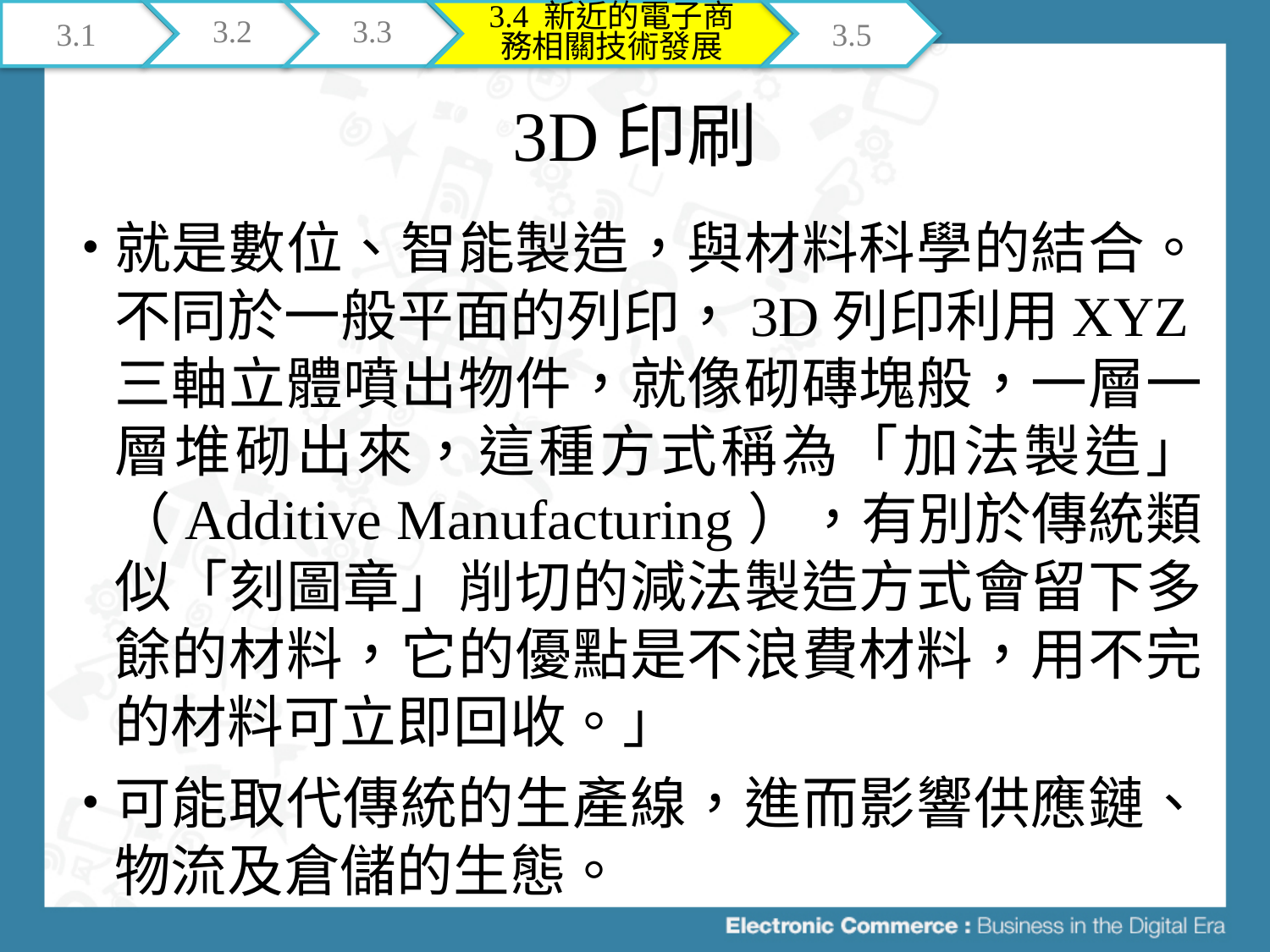

3.1
3.2
3.3
3.4 新近的電子商務相關技術發展
3.5
# 3D印刷
就是數位、智能製造，與材料科學的結合。不同於一般平面的列印，3D列印利用XYZ三軸立體噴出物件，就像砌磚塊般，一層一層堆砌出來，這種方式稱為「加法製造」（Additive Manufacturing），有別於傳統類似「刻圖章」削切的減法製造方式會留下多餘的材料，它的優點是不浪費材料，用不完的材料可立即回收。」
可能取代傳統的生產線，進而影響供應鏈、物流及倉儲的生態。